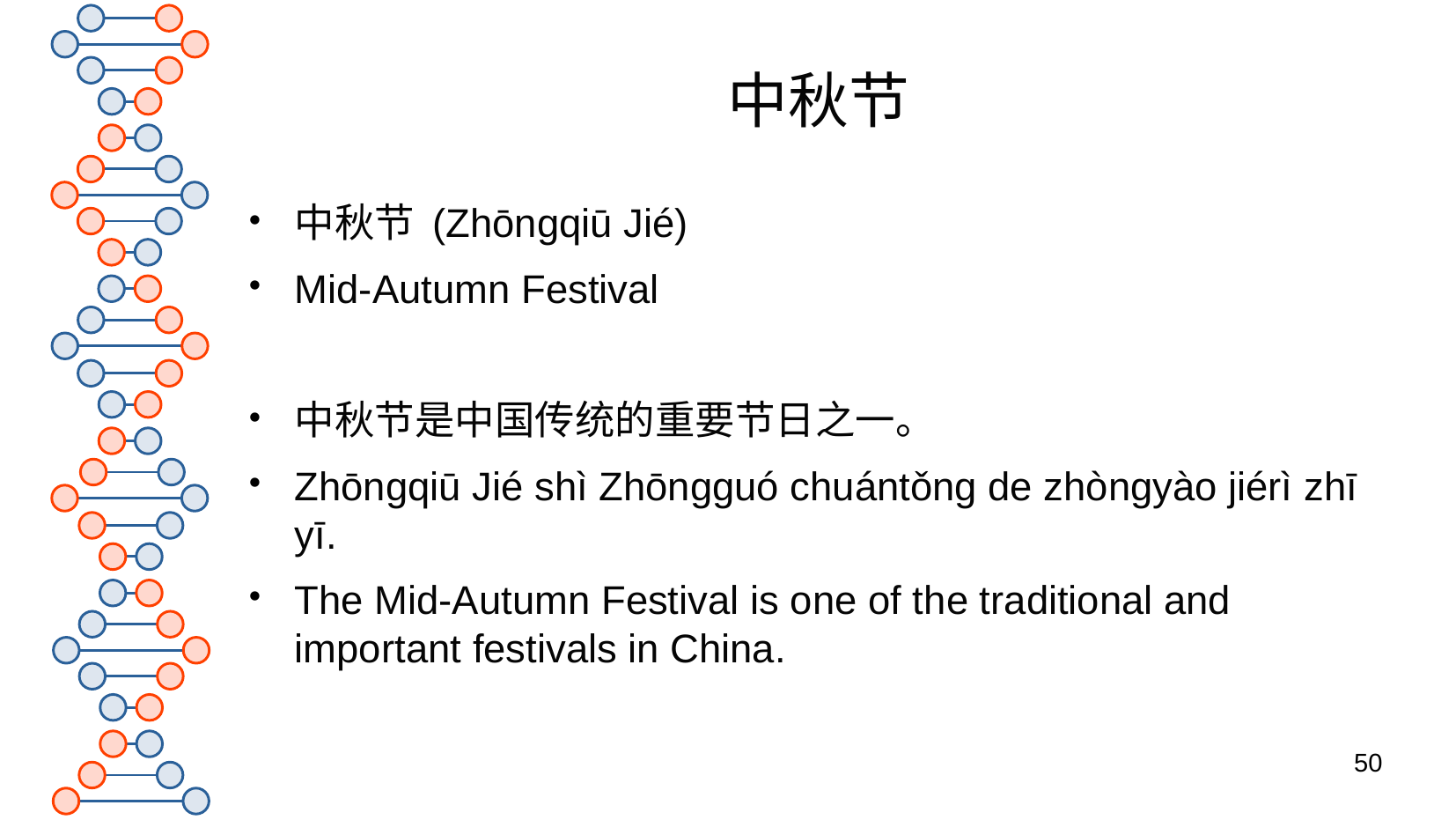

# 中秋节
中秋节 (Zhōngqiū Jié)
Mid-Autumn Festival

中秋节是中国传统的重要节日之一。
Zhōngqiū Jié shì Zhōngguó chuántǒng de zhòngyào jiérì zhī yī.
The Mid-Autumn Festival is one of the traditional and important festivals in China.

50